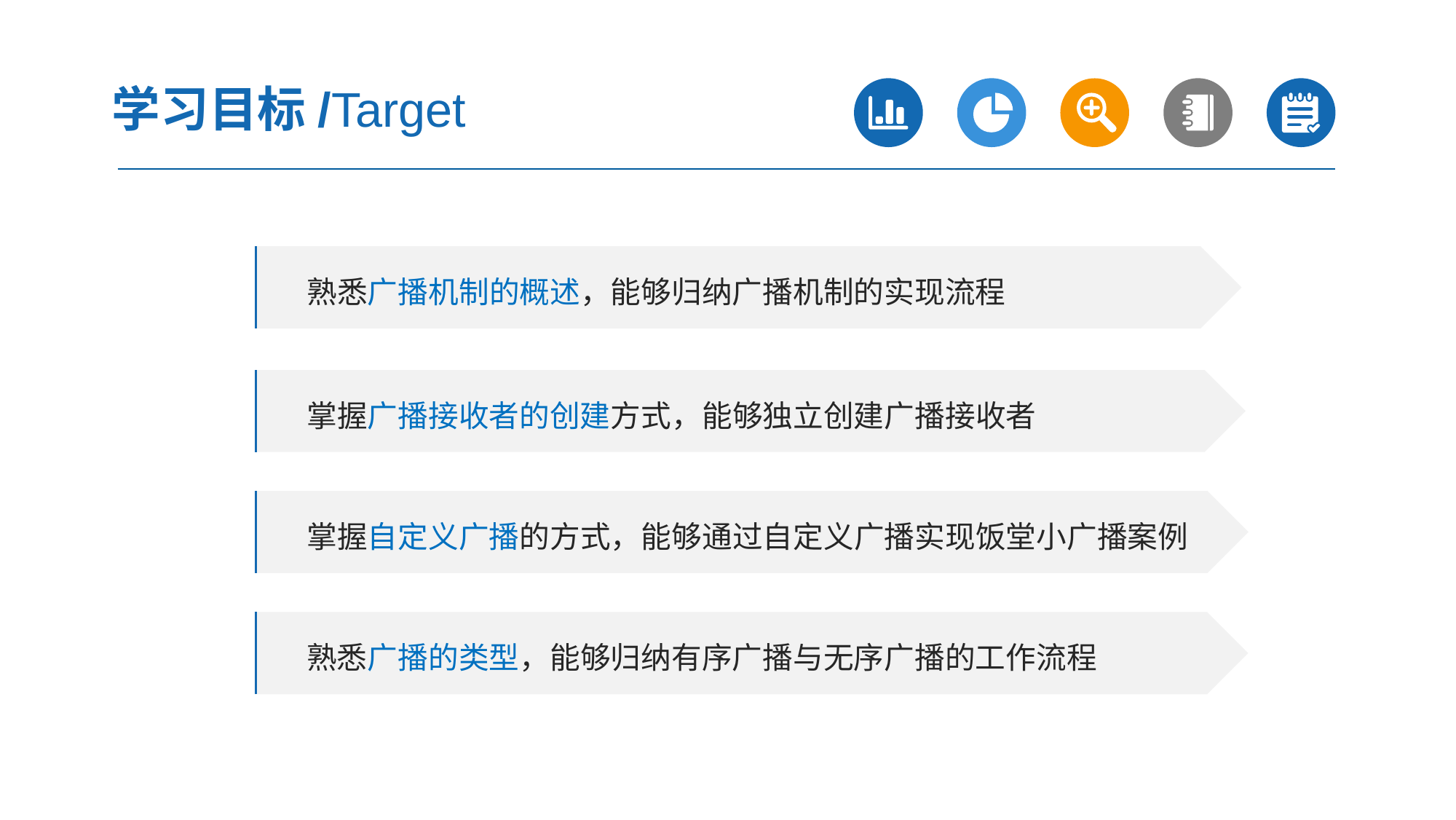

学习目标/Target
     熟悉广播机制的概述，能够归纳广播机制的实现流程

     掌握广播接收者的创建方式，能够独立创建广播接收者

     掌握自定义广播的方式，能够通过自定义广播实现饭堂小广播案例

     熟悉广播的类型，能够归纳有序广播与无序广播的工作流程